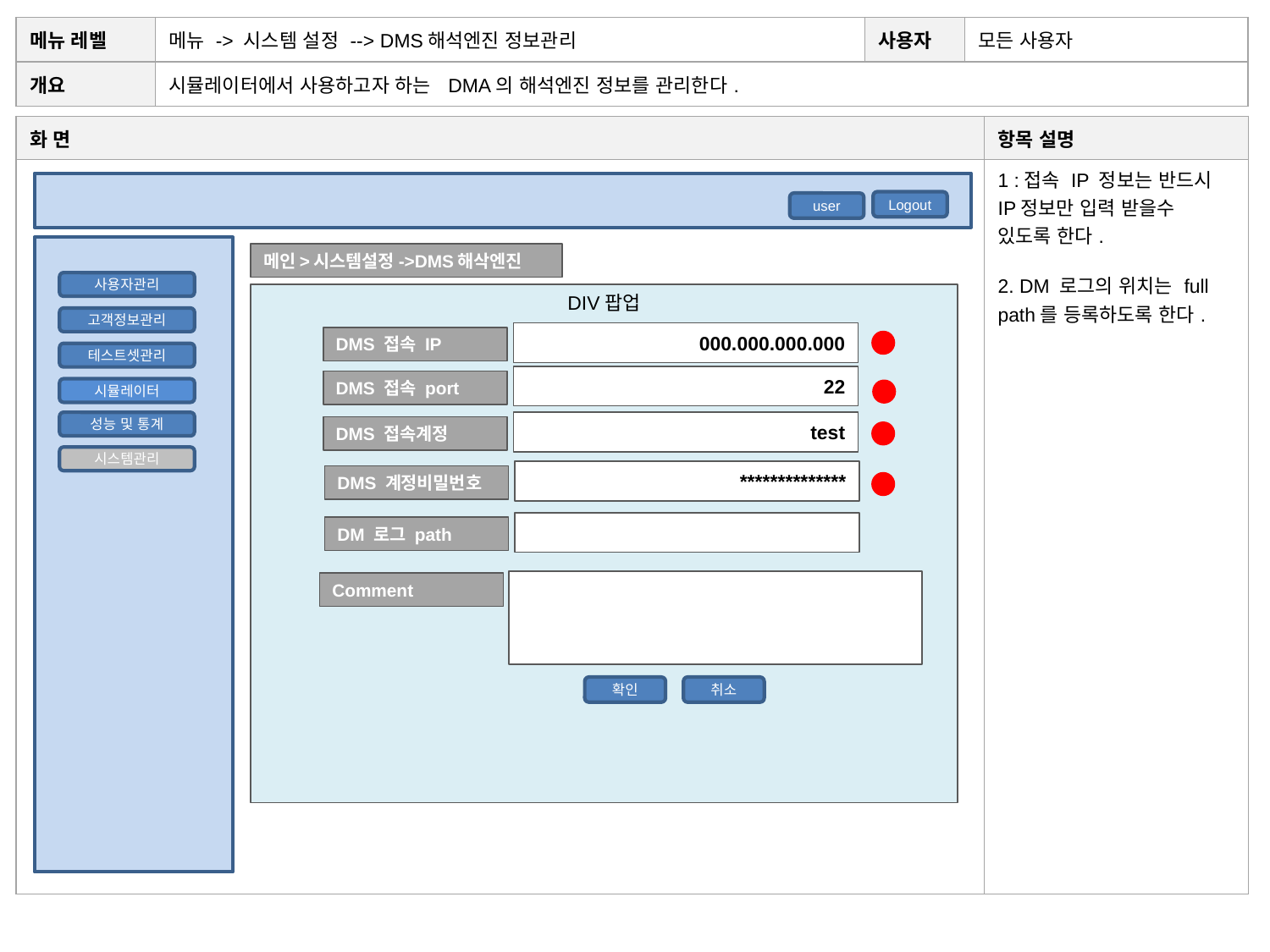

| 메뉴 레벨 | 메뉴 -> 시스템 설정 --> DMS해석엔진 정보관리 | 사용자 | 모든 사용자 |
| --- | --- | --- | --- |
| 개요 | 시뮬레이터에서 사용하고자 하는 DMA의 해석엔진 정보를 관리한다. |  |  |
| 화 면 | 항목 설명 |
| --- | --- |
|  | 1 :접속 IP 정보는 반드시 IP정보만 입력 받을수 있도록 한다. 2. DM 로그의 위치는 full path를 등록하도록 한다. |

Logout
user

메인>시스템설정->DMS해삭엔진
사용자관리
DIV팝업
고객정보관리
000.000.000.000
DMS 접속 IP

테스트셋관리
22
DMS 접속 port
시뮬레이터

성능 및 통계
test
DMS 접속계정

시스템관리
**************
DMS 계정비밀번호

DM 로그 path

Comment
확인
취소